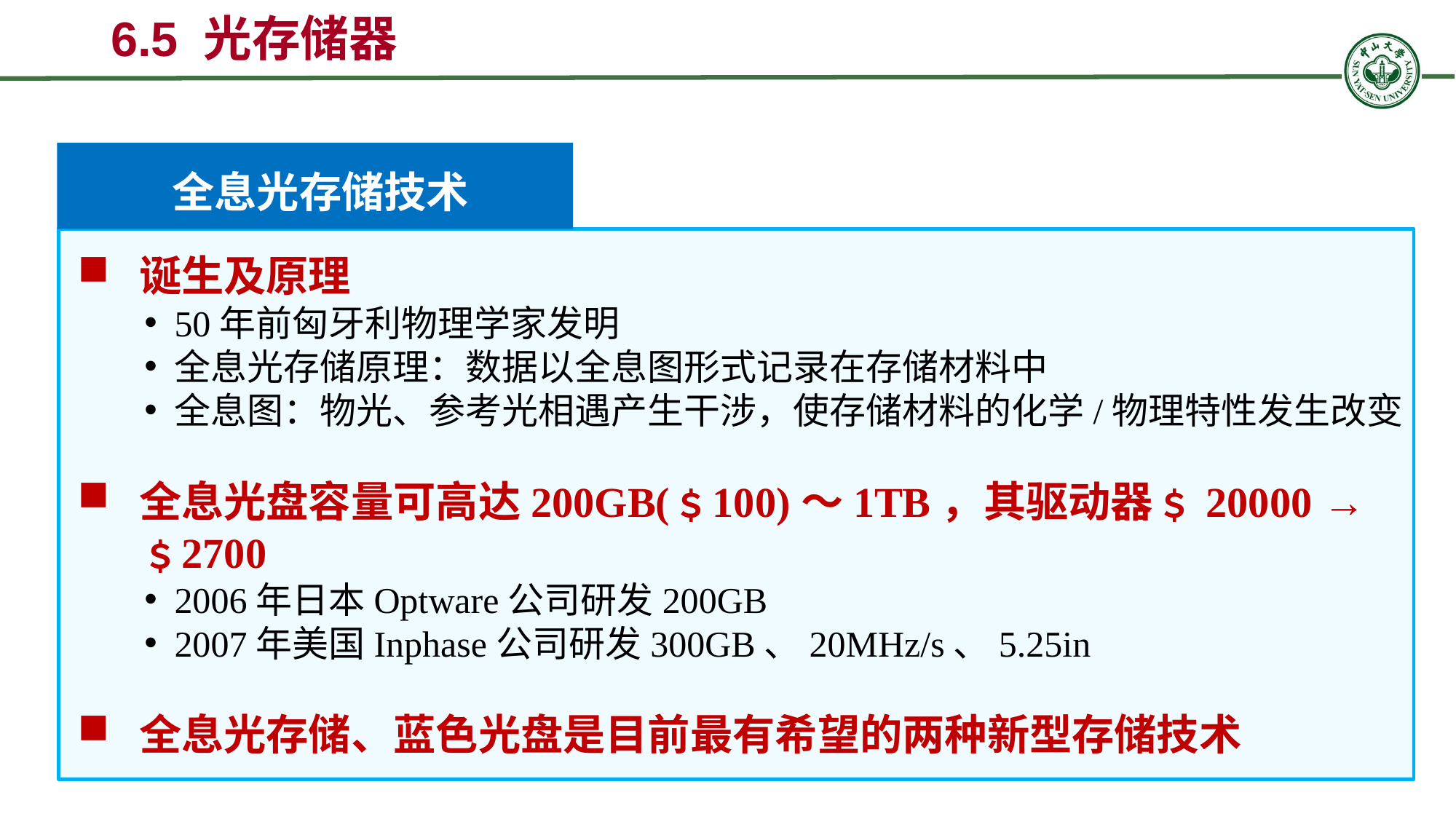

6.5 光存储器
全息光存储技术
诞生及原理
50年前匈牙利物理学家发明
全息光存储原理：数据以全息图形式记录在存储材料中
全息图：物光、参考光相遇产生干涉，使存储材料的化学/物理特性发生改变

全息光盘容量可高达200GB(﹩100)～1TB，其驱动器﹩20000 → ﹩2700
2006年日本Optware公司研发200GB
2007年美国Inphase公司研发300GB、20MHz/s、5.25in

全息光存储、蓝色光盘是目前最有希望的两种新型存储技术